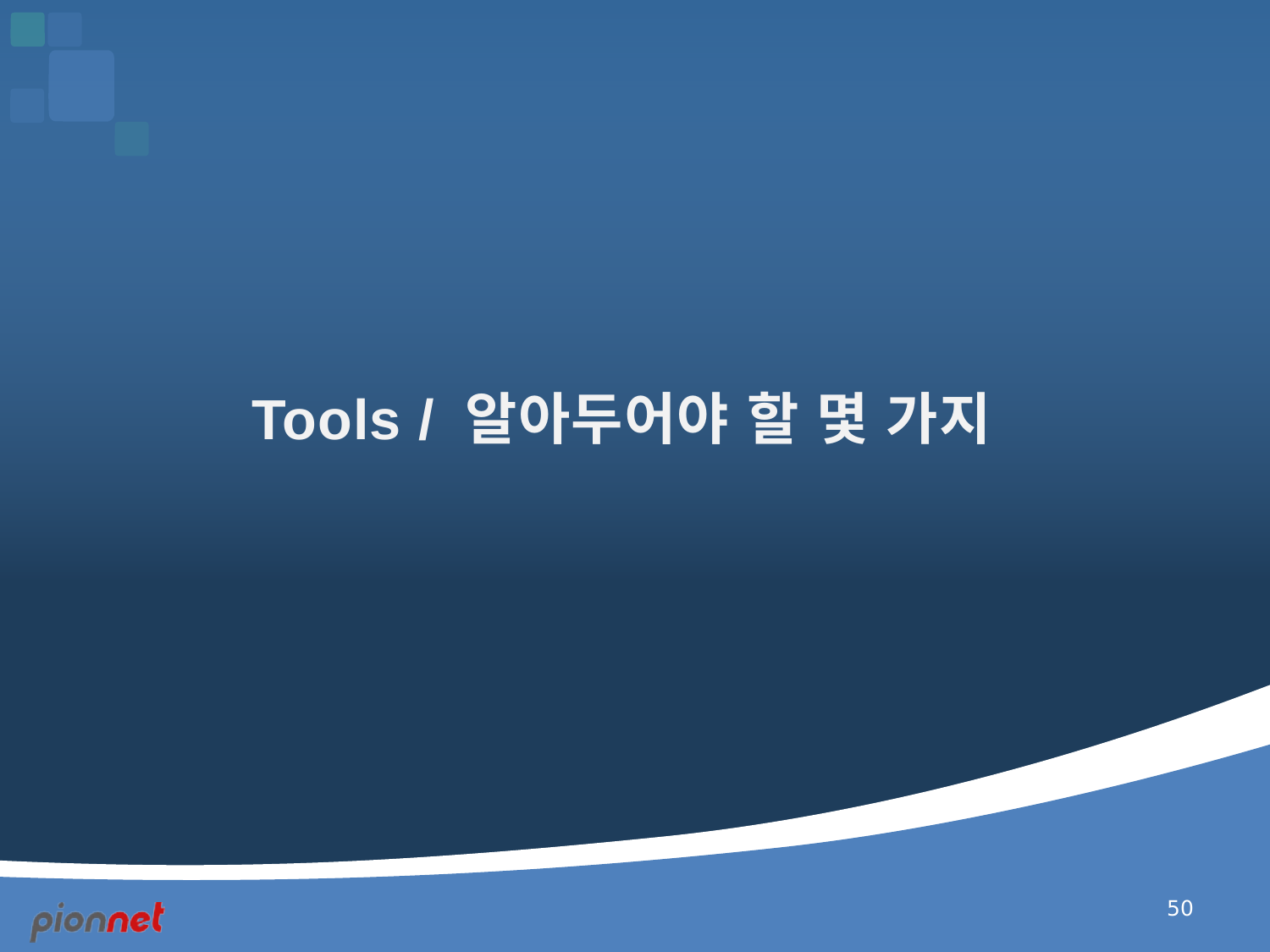

# Tools / 알아두어야 할 몇 가지
50